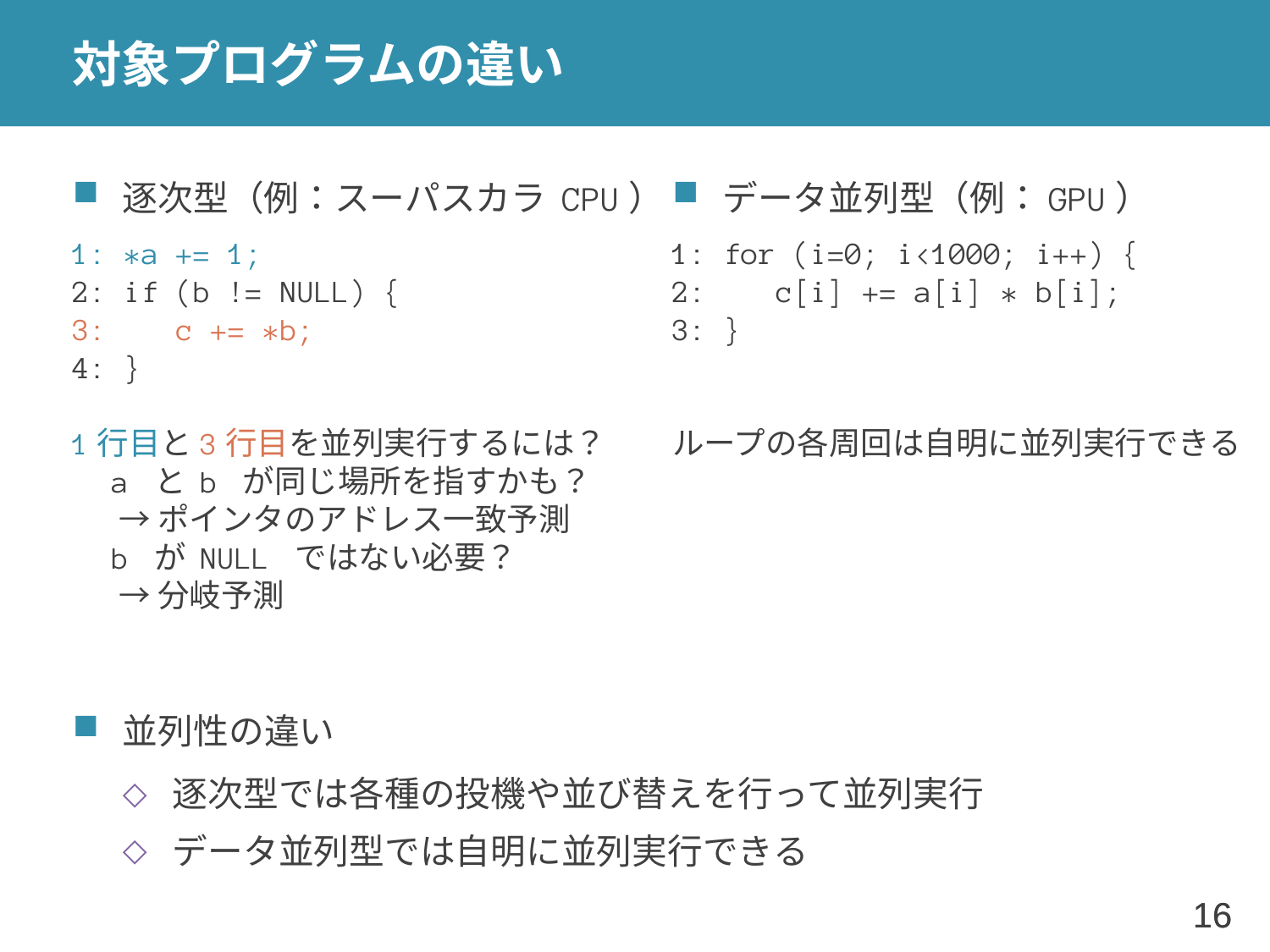

# 対象プログラムの違い
逐次型（例：スーパスカラ CPU）
データ並列型（例：GPU）
1: *a += 1;
2: if (b != NULL) {
3:    c += *b;
4: }
1行目と3行目を並列実行するには？
　a と b が同じ場所を指すかも？
  　→ ポインタのアドレス一致予測
　b が NULL ではない必要？
  　→ 分岐予測
1: for (i=0; i<1000; i++) {
2:    c[i] += a[i] * b[i];
3: }
ループの各周回は自明に並列実行できる
並列性の違い
逐次型では各種の投機や並び替えを行って並列実行
データ並列型では自明に並列実行できる